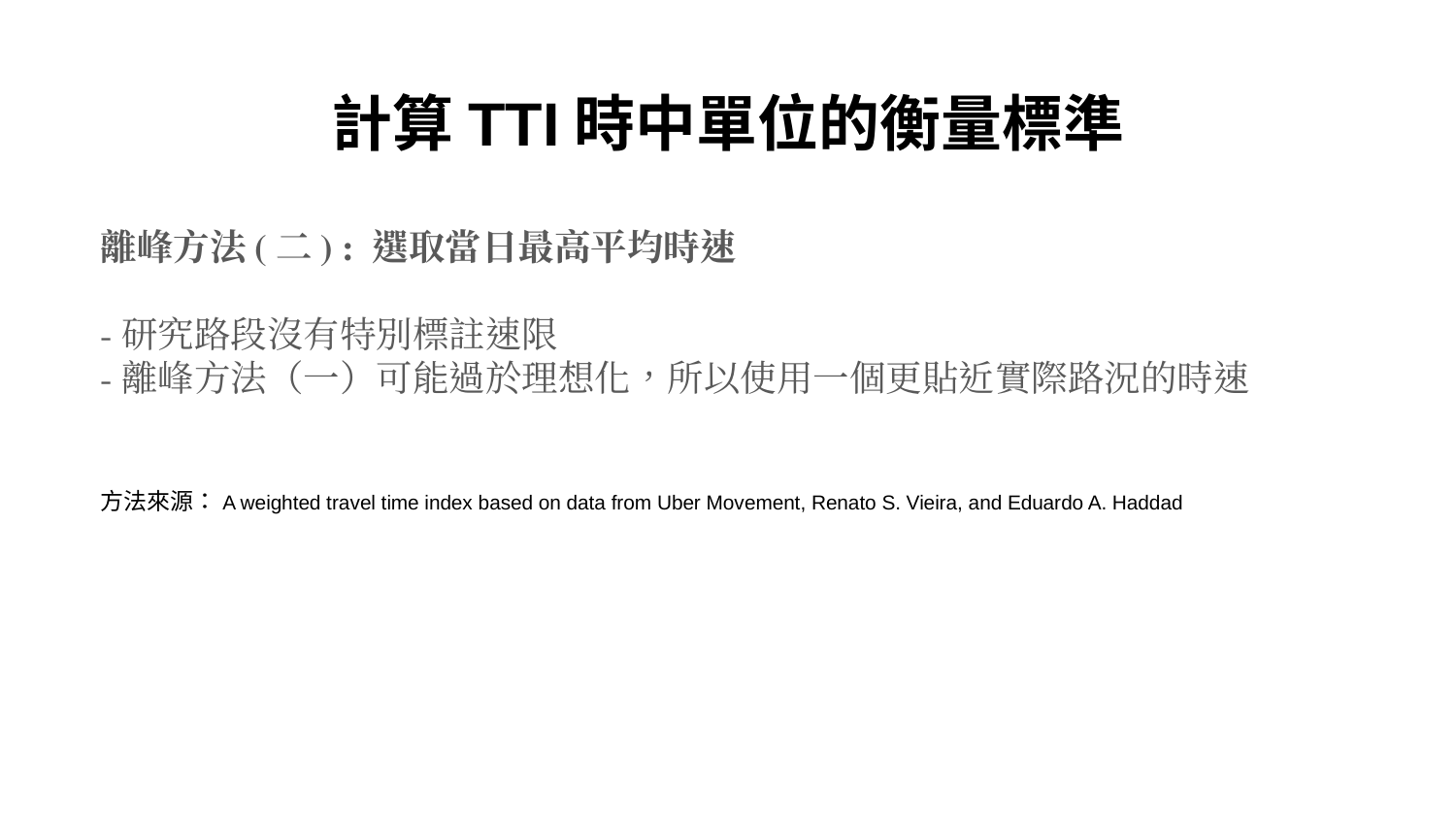

# 計算TTI時中單位的衡量標準
離峰方法(二) : 選取當日最高平均時速

-研究路段沒有特別標註速限
-離峰方法（一）可能過於理想化，所以使用一個更貼近實際路況的時速

方法來源：A weighted travel time index based on data from Uber Movement, Renato S. Vieira, and Eduardo A. Haddad